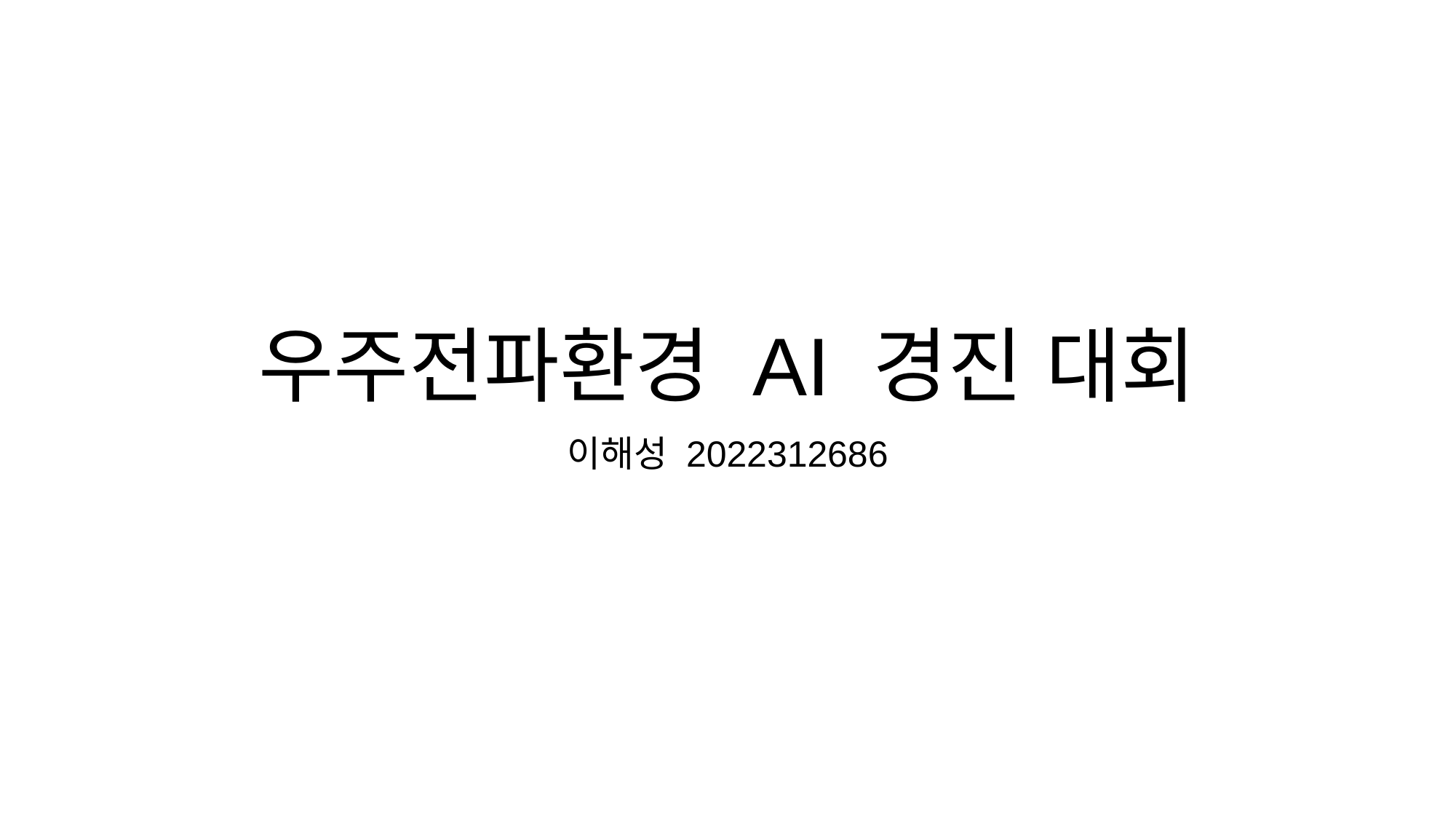

# 우주전파환경 AI 경진 대회
이해성 2022312686